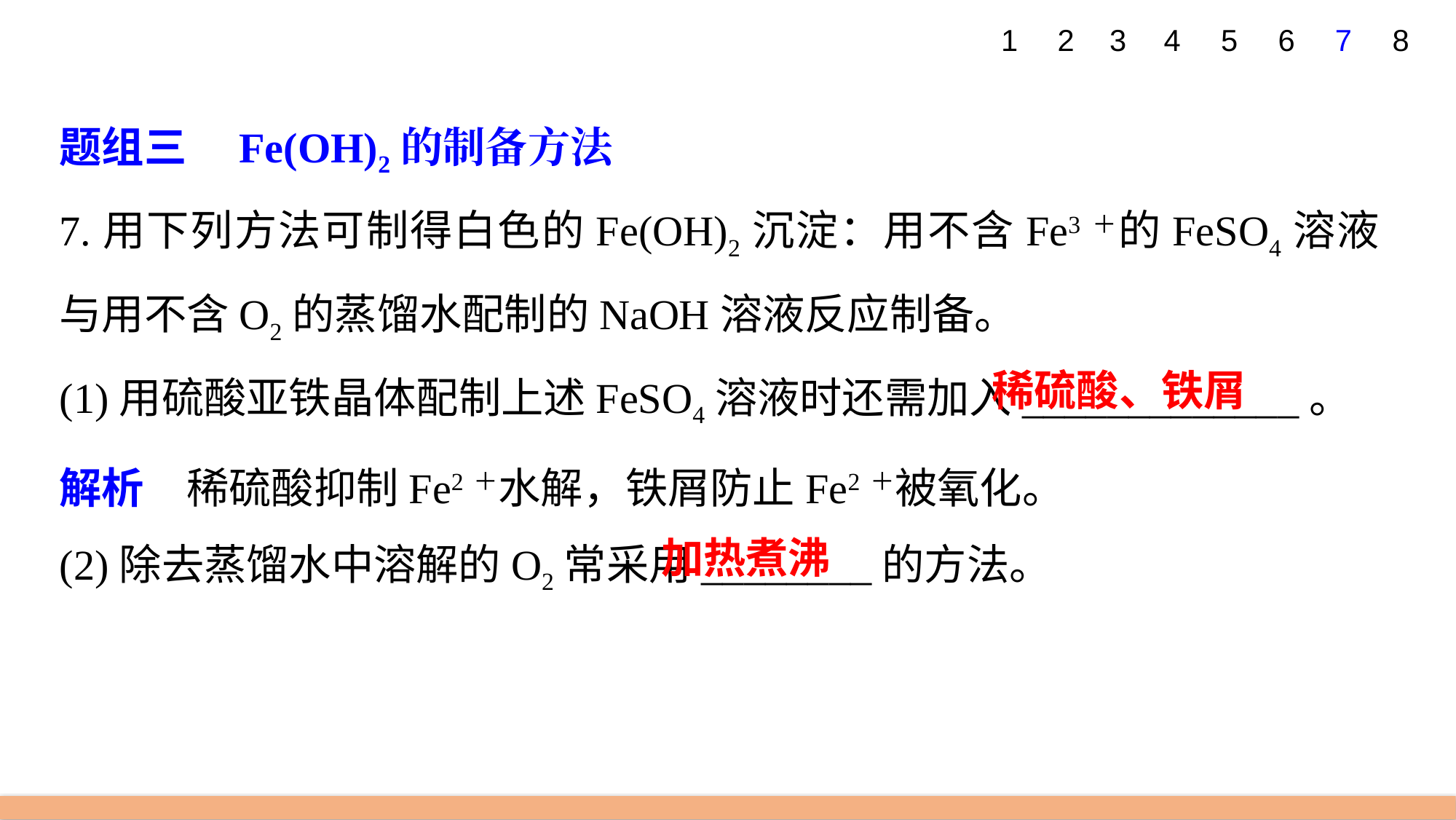

1
2
3
4
5
6
7
8
题组三　Fe(OH)2的制备方法
7.用下列方法可制得白色的Fe(OH)2沉淀：用不含Fe3＋的FeSO4溶液与用不含O2的蒸馏水配制的NaOH溶液反应制备。
(1)用硫酸亚铁晶体配制上述FeSO4溶液时还需加入_____________。
解析　稀硫酸抑制Fe2＋水解，铁屑防止Fe2＋被氧化。
(2)除去蒸馏水中溶解的O2常采用________的方法。
稀硫酸、铁屑
加热煮沸